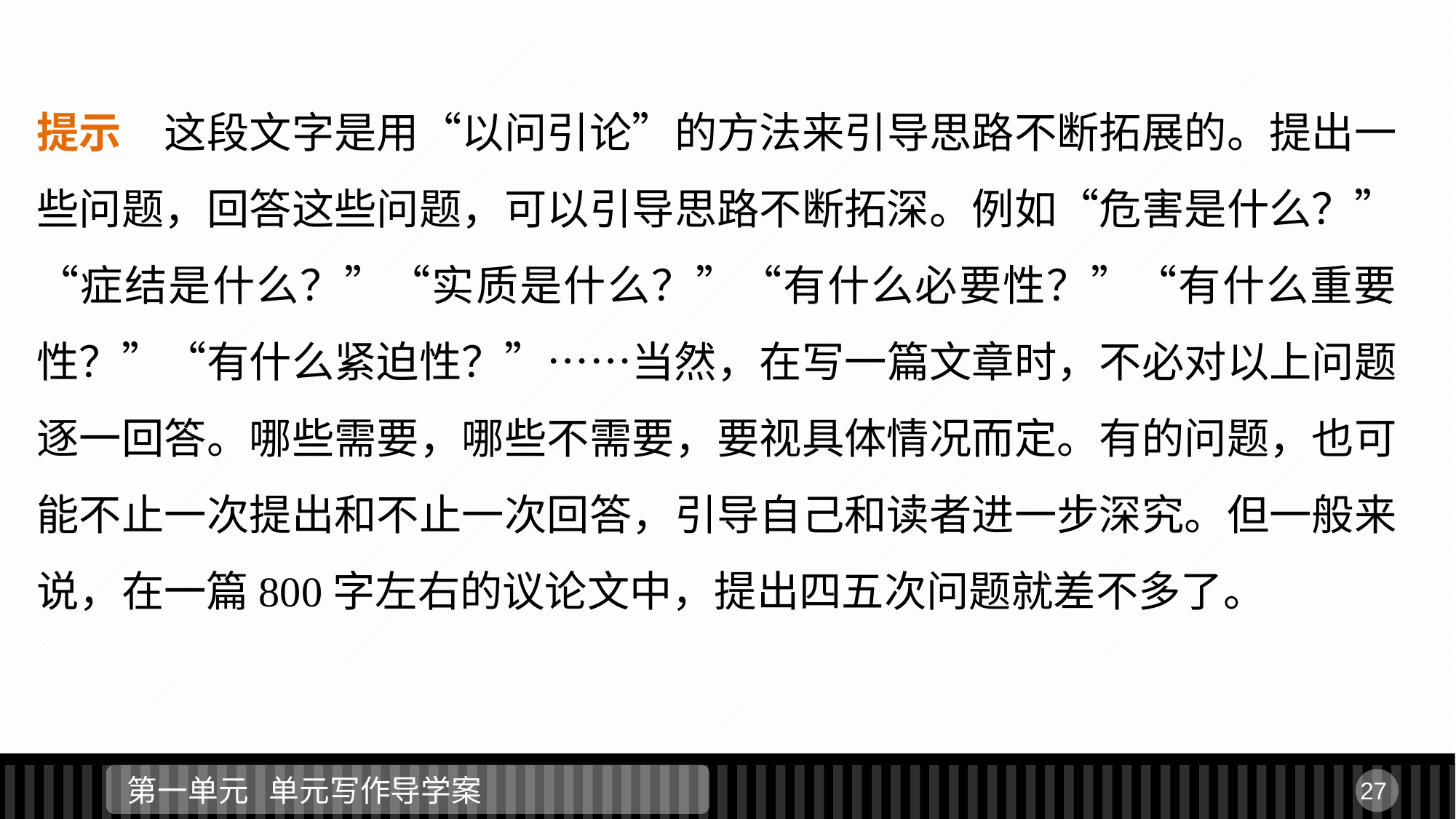

提示　这段文字是用“以问引论”的方法来引导思路不断拓展的。提出一些问题，回答这些问题，可以引导思路不断拓深。例如“危害是什么？”“症结是什么？”“实质是什么？”“有什么必要性？”“有什么重要性？”“有什么紧迫性？”……当然，在写一篇文章时，不必对以上问题逐一回答。哪些需要，哪些不需要，要视具体情况而定。有的问题，也可能不止一次提出和不止一次回答，引导自己和读者进一步深究。但一般来说，在一篇800字左右的议论文中，提出四五次问题就差不多了。